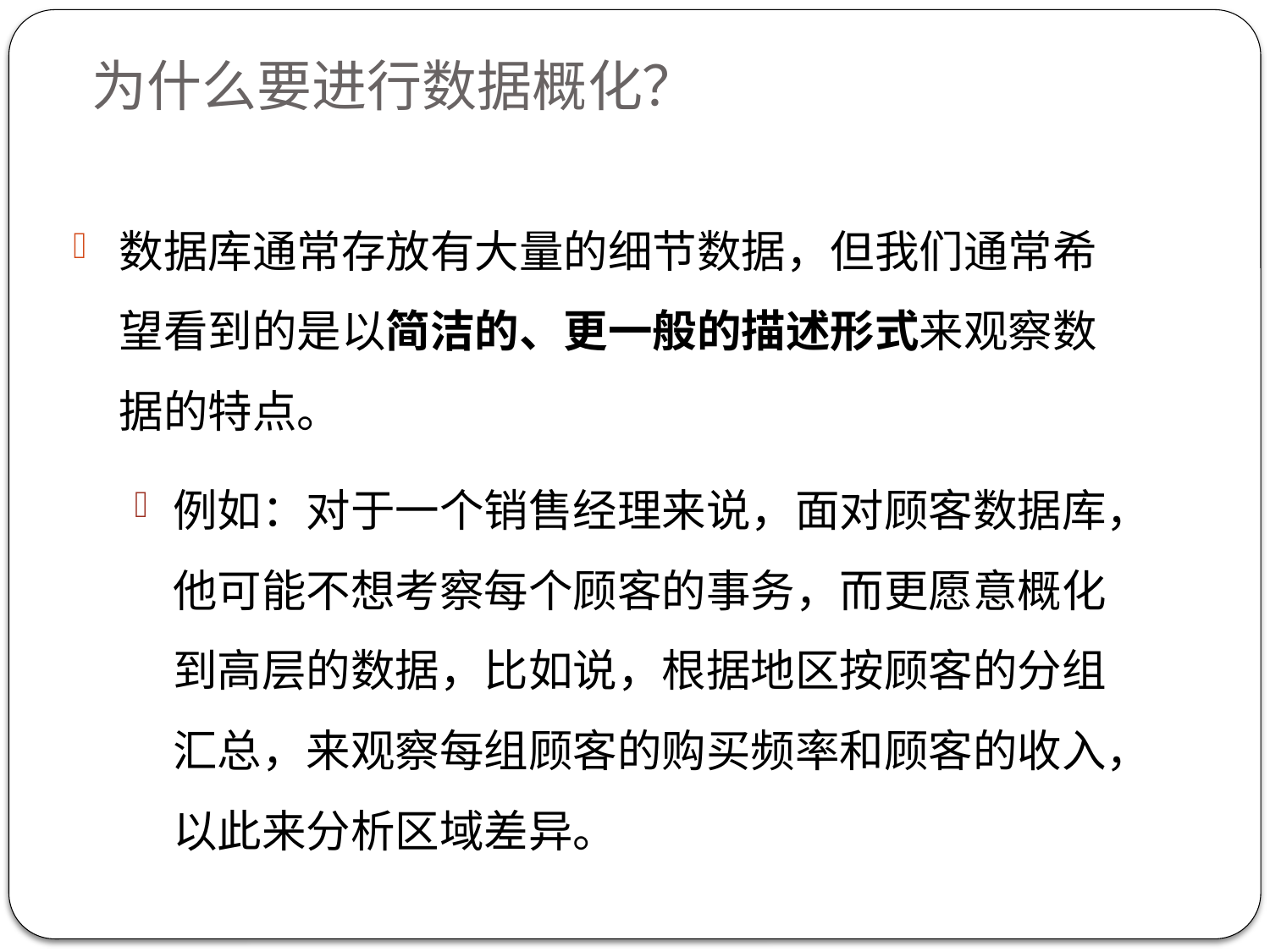

# 为什么要进行数据概化？
数据库通常存放有大量的细节数据，但我们通常希望看到的是以简洁的、更一般的描述形式来观察数据的特点。
例如：对于一个销售经理来说，面对顾客数据库，他可能不想考察每个顾客的事务，而更愿意概化到高层的数据，比如说，根据地区按顾客的分组汇总，来观察每组顾客的购买频率和顾客的收入，以此来分析区域差异。
137